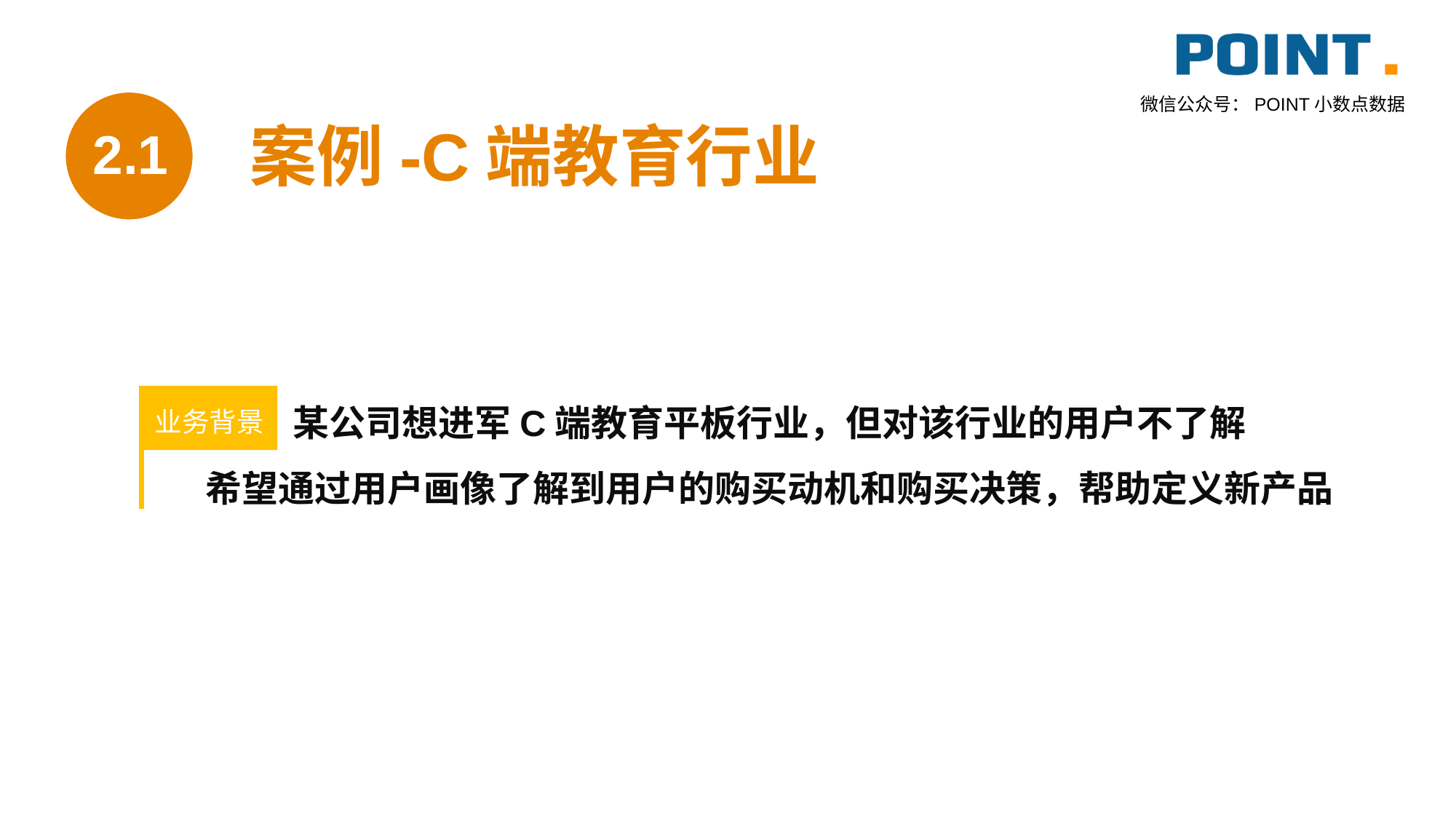

2.1
案例-C端教育行业
某公司想进军C端教育平板行业，但对该行业的用户不了解
希望通过用户画像了解到用户的购买动机和购买决策，帮助定义新产品
业务背景